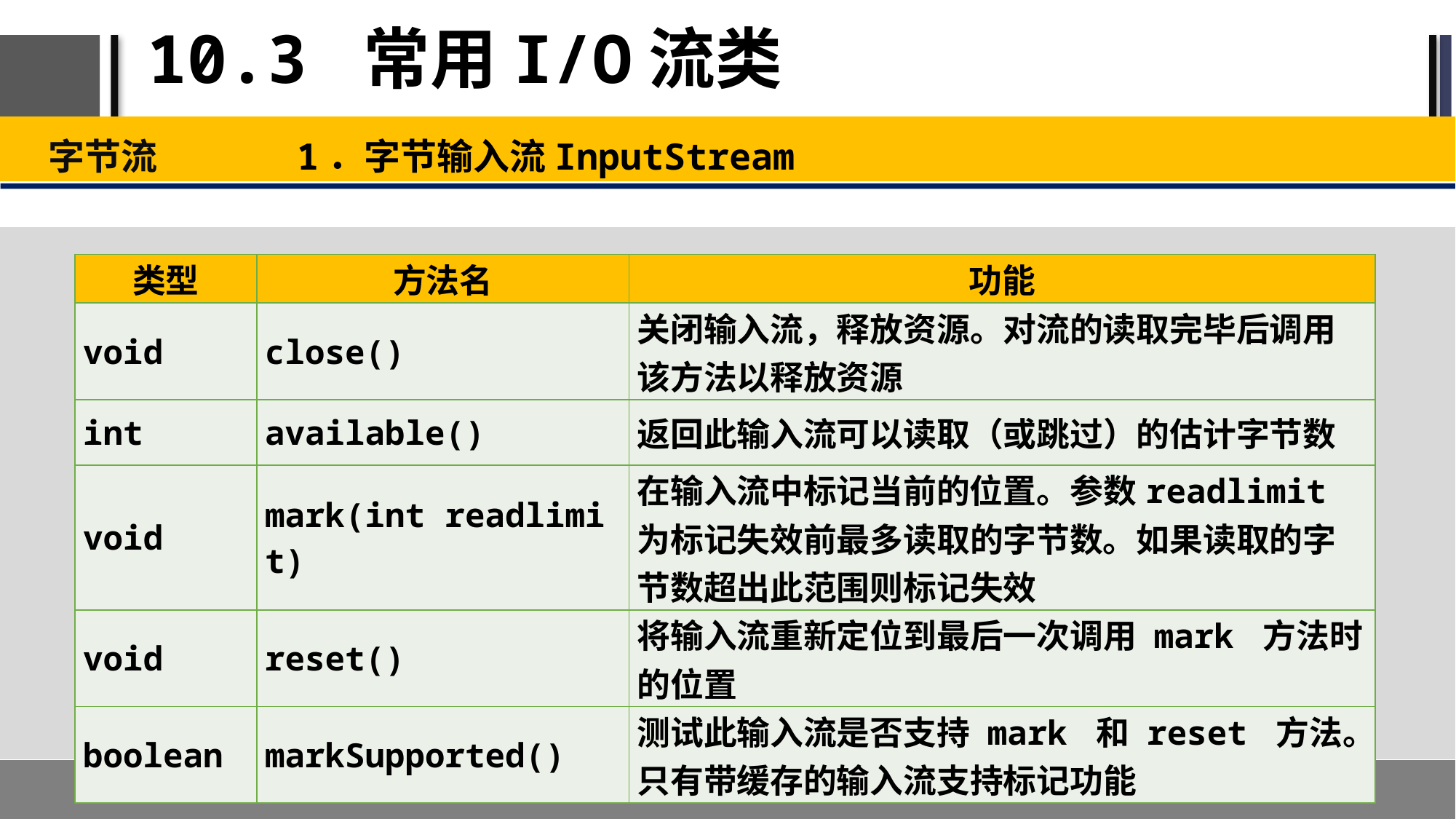

# 10.3 常用I/O流类

字节流                1．字节输入流InputStream

| 类型 | 方法名 | 功能 |
| --- | --- | --- |
| void | close() | 关闭输入流，释放资源。对流的读取完毕后调用该方法以释放资源 |
| int | available() | 返回此输入流可以读取（或跳过）的估计字节数 |
| void | mark(int readlimit) | 在输入流中标记当前的位置。参数readlimit为标记失效前最多读取的字节数。如果读取的字节数超出此范围则标记失效 |
| void | reset() | 将输入流重新定位到最后一次调用 mark 方法时的位置 |
| boolean | markSupported() | 测试此输入流是否支持 mark 和 reset 方法。只有带缓存的输入流支持标记功能 |